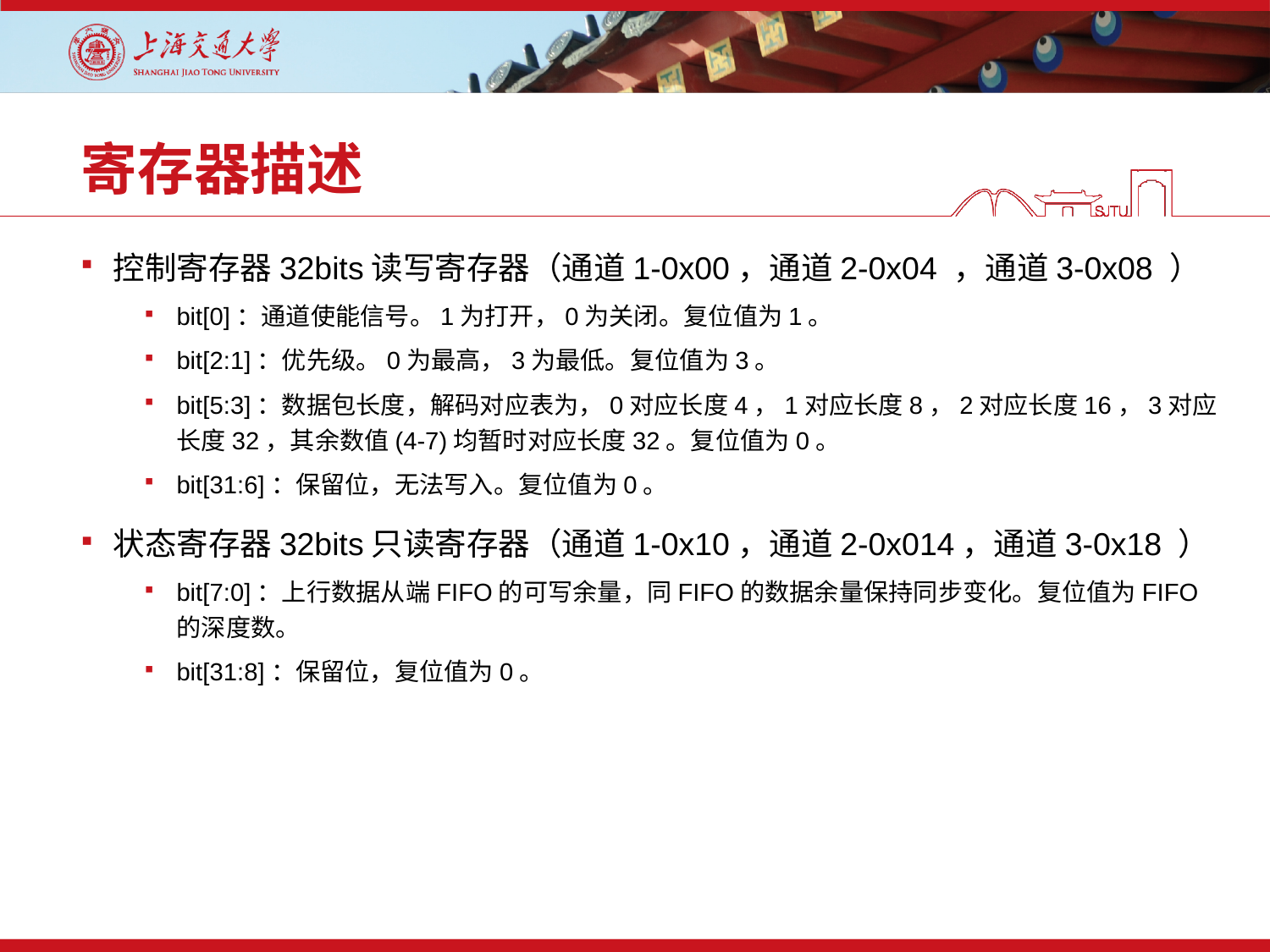

# 寄存器描述
控制寄存器32bits读写寄存器（通道1-0x00，通道2-0x04 ，通道3-0x08 ）
bit[0]：通道使能信号。1为打开，0为关闭。复位值为1。
bit[2:1]：优先级。0为最高，3为最低。复位值为3。
bit[5:3]：数据包长度，解码对应表为，0对应长度4，1对应长度8，2对应长度16，3对应长度32，其余数值(4-7)均暂时对应长度32。复位值为0。
bit[31:6]：保留位，无法写入。复位值为0。
状态寄存器32bits只读寄存器（通道1-0x10，通道2-0x014，通道3-0x18 ）
bit[7:0]：上行数据从端FIFO的可写余量，同FIFO的数据余量保持同步变化。复位值为FIFO的深度数。
bit[31:8]：保留位，复位值为0。